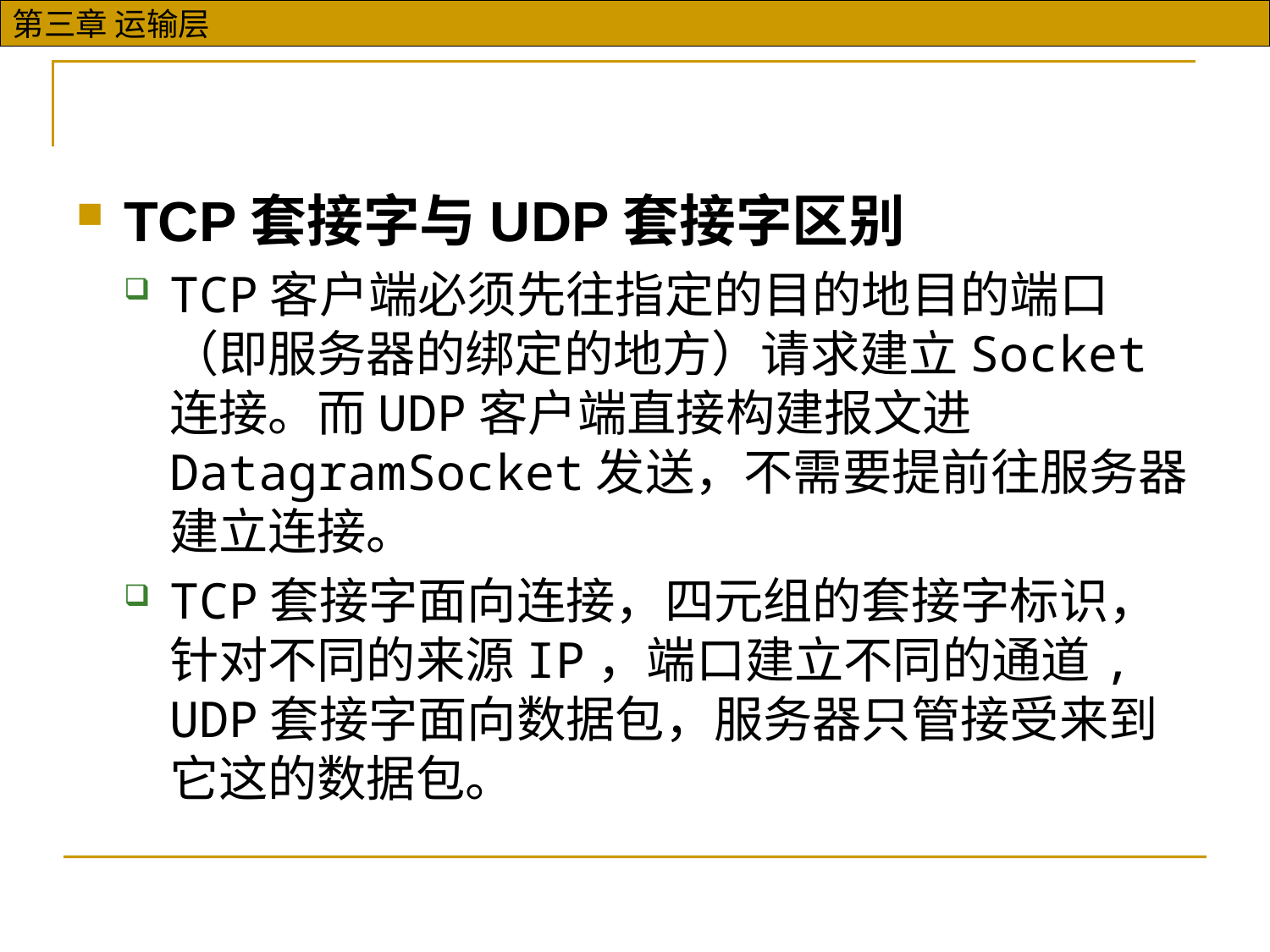

#
TCP套接字与UDP套接字区别
TCP客户端必须先往指定的目的地目的端口（即服务器的绑定的地方）请求建立Socket连接。而UDP客户端直接构建报文进DatagramSocket发送，不需要提前往服务器建立连接。
TCP套接字面向连接，四元组的套接字标识，针对不同的来源IP，端口建立不同的通道, UDP套接字面向数据包，服务器只管接受来到它这的数据包。

16